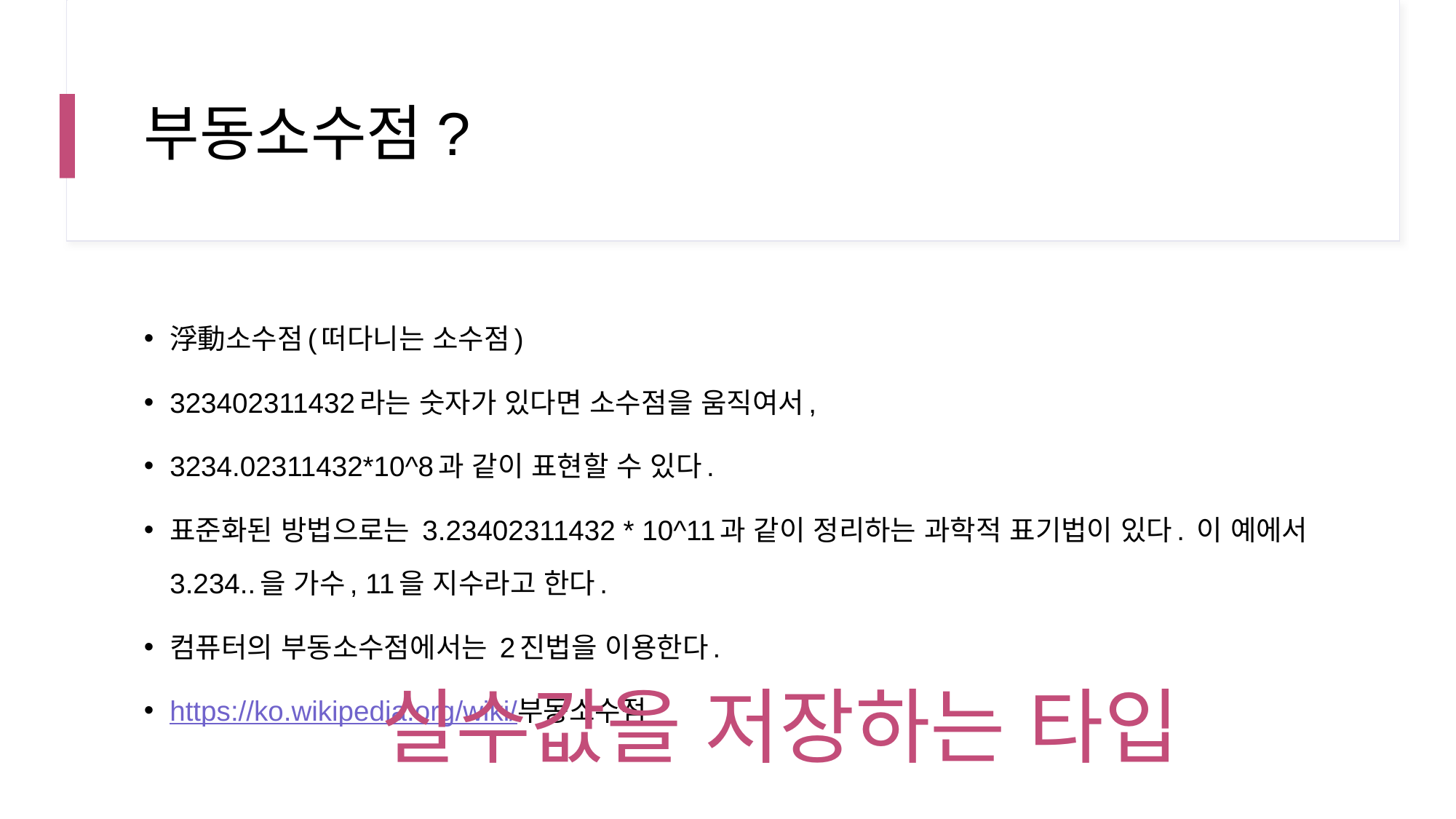

# 부동소수점?
浮動소수점(떠다니는 소수점)
323402311432라는 숫자가 있다면 소수점을 움직여서,
3234.02311432*10^8과 같이 표현할 수 있다.
표준화된 방법으로는 3.23402311432 * 10^11과 같이 정리하는 과학적 표기법이 있다. 이 예에서 3.234..을 가수, 11을 지수라고 한다.
컴퓨터의 부동소수점에서는 2진법을 이용한다.
https://ko.wikipedia.org/wiki/부동소수점
실수값을 저장하는 타입